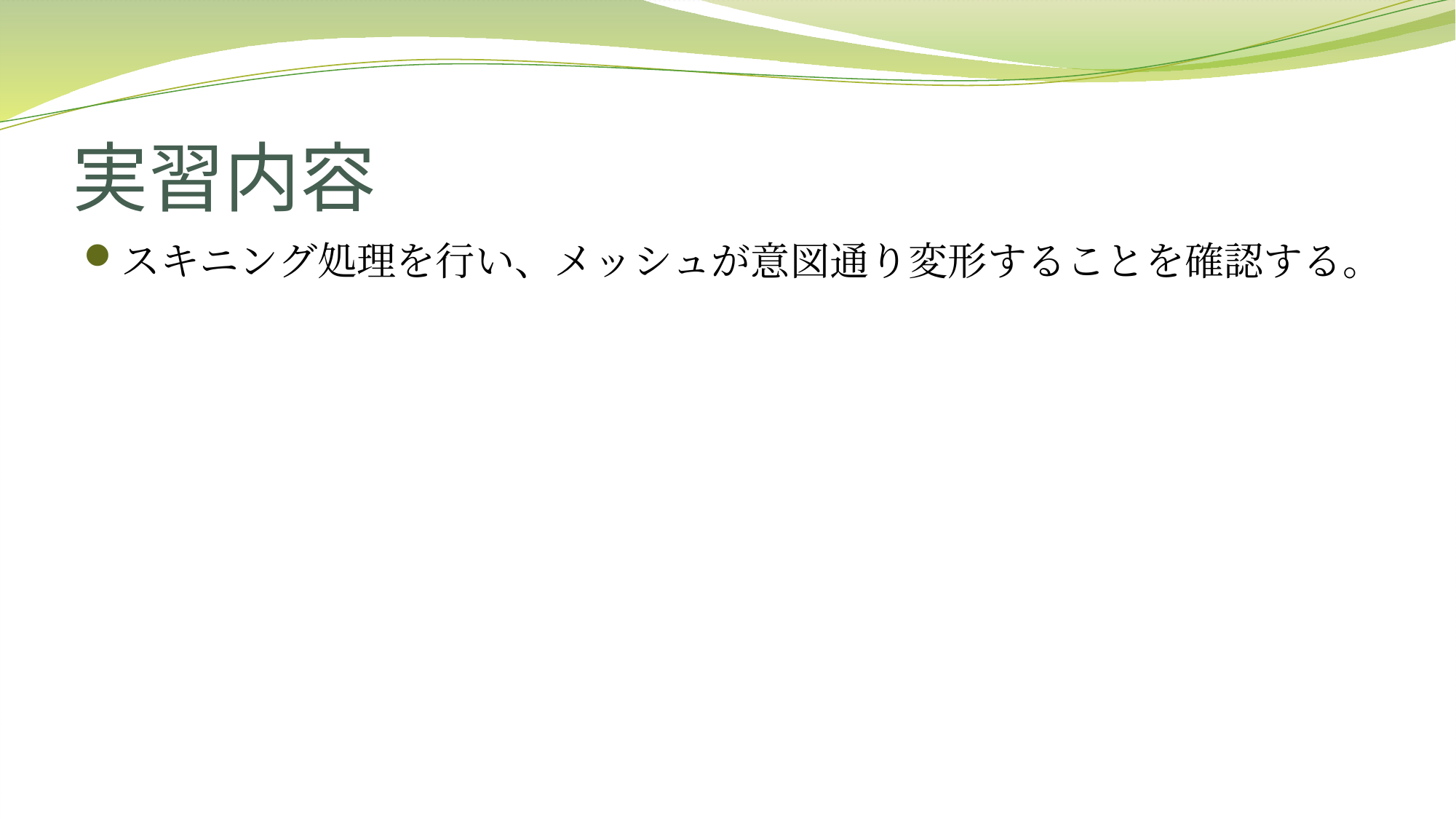

# 実習内容
スキニング処理を行い、メッシュが意図通り変形することを確認する。